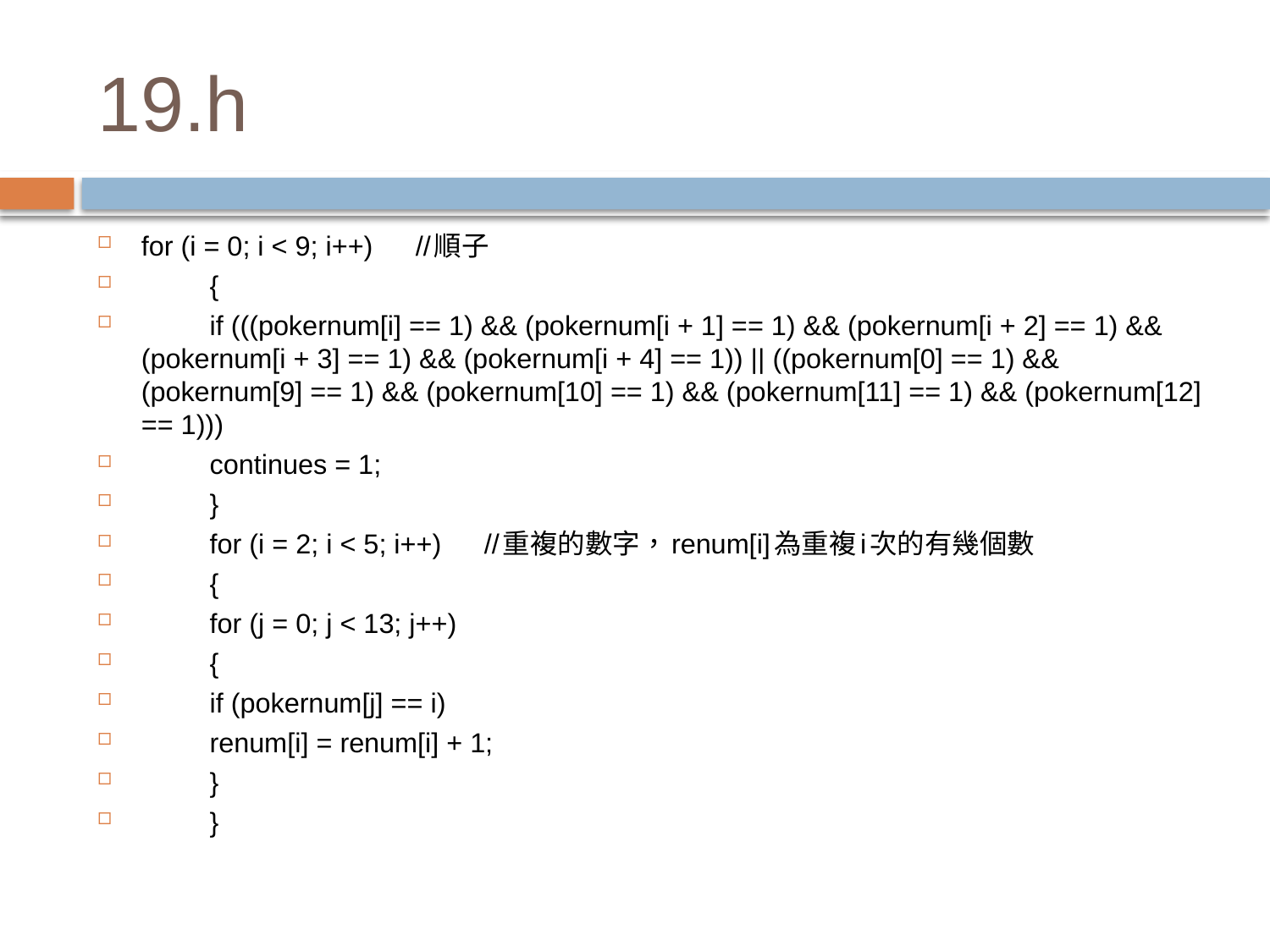

# 19.h
for (i = 0; i < 9; i++)				//順子
		{
			if (((pokernum[i] == 1) && (pokernum[i + 1] == 1) && (pokernum[i + 2] == 1) && (pokernum[i + 3] == 1) && (pokernum[i + 4] == 1)) || ((pokernum[0] == 1) && (pokernum[9] == 1) && (pokernum[10] == 1) && (pokernum[11] == 1) && (pokernum[12] == 1)))
				continues = 1;
		}
		for (i = 2; i < 5; i++)				//重複的數字，renum[i]為重複i次的有幾個數
		{
			for (j = 0; j < 13; j++)
			{
				if (pokernum[j] == i)
					renum[i] = renum[i] + 1;
			}
		}